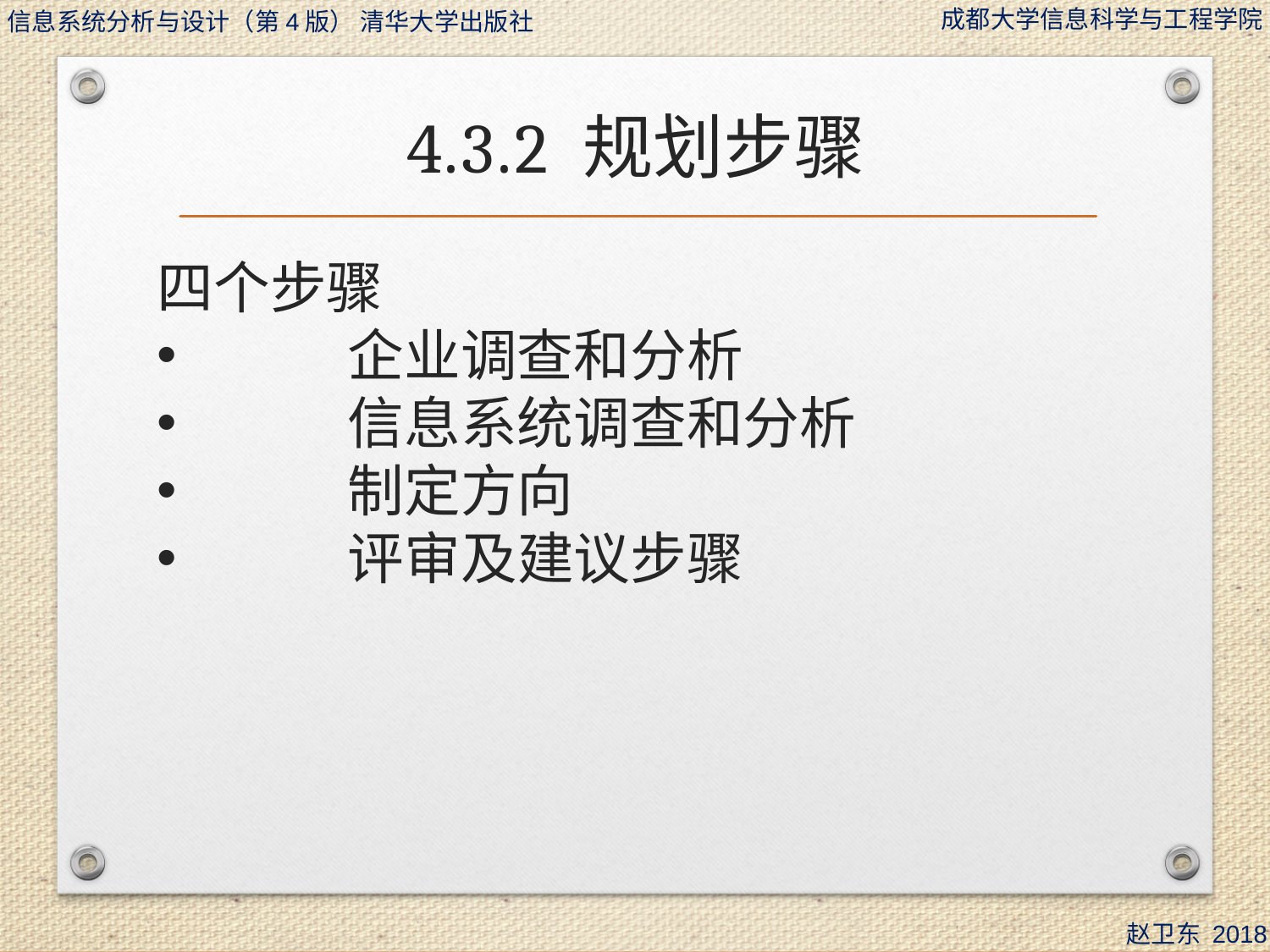

# 4.3.2 规划步骤
四个步骤
	企业调查和分析
	信息系统调查和分析
	制定方向
	评审及建议步骤